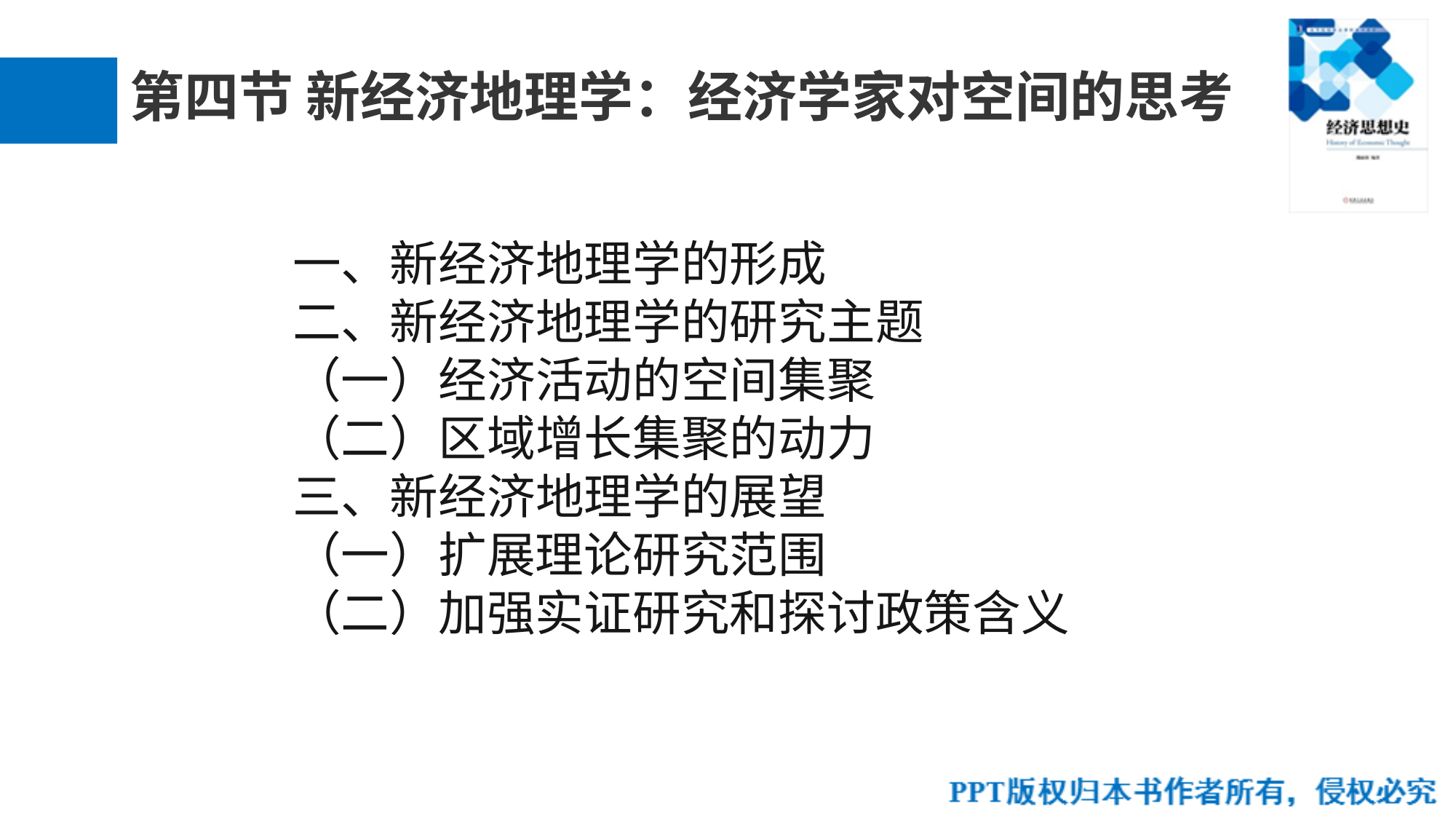

# 第四节 新经济地理学：经济学家对空间的思考

一、新经济地理学的形成
二、新经济地理学的研究主题
（一）经济活动的空间集聚
（二）区域增长集聚的动力
三、新经济地理学的展望
（一）扩展理论研究范围
（二）加强实证研究和探讨政策含义